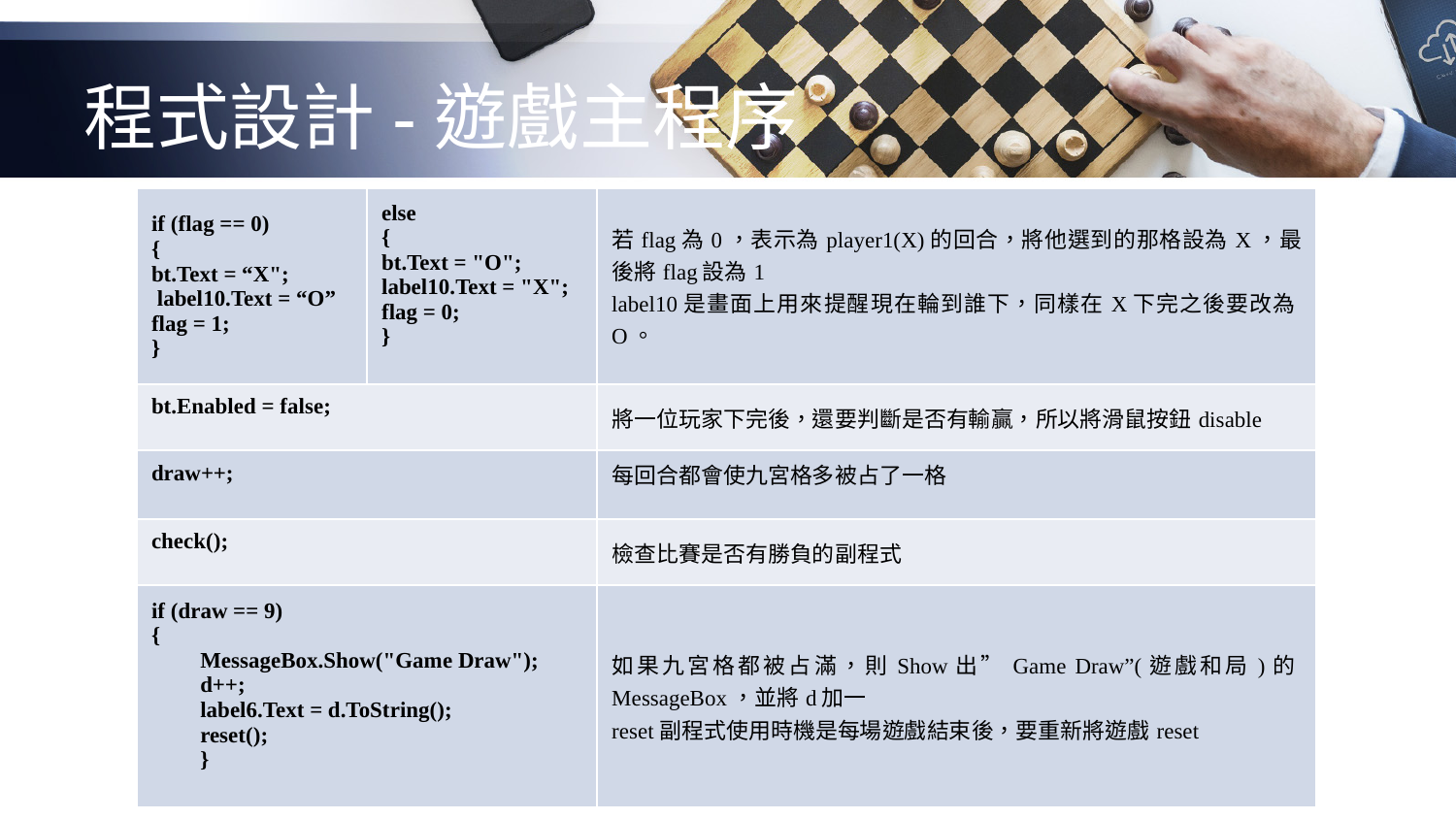

# 程式設計-遊戲主程序
| if (flag == 0) { bt.Text = “X"; label10.Text = “O” flag = 1; } | else { bt.Text = "O"; label10.Text = "X"; flag = 0; } | 若flag為0，表示為player1(X)的回合，將他選到的那格設為X，最後將flag設為1 label10是畫面上用來提醒現在輪到誰下，同樣在X下完之後要改為O。 |
| --- | --- | --- |
| bt.Enabled = false; |  | 將一位玩家下完後，還要判斷是否有輸贏，所以將滑鼠按鈕disable |
| draw++; |  | 每回合都會使九宮格多被占了一格 |
| check(); |  | 檢查比賽是否有勝負的副程式 |
| if (draw == 9) { MessageBox.Show("Game Draw"); d++; label6.Text = d.ToString(); reset(); } |  | 如果九宮格都被占滿，則Show出”Game Draw”(遊戲和局)的MessageBox，並將d加一 reset副程式使用時機是每場遊戲結束後，要重新將遊戲reset |